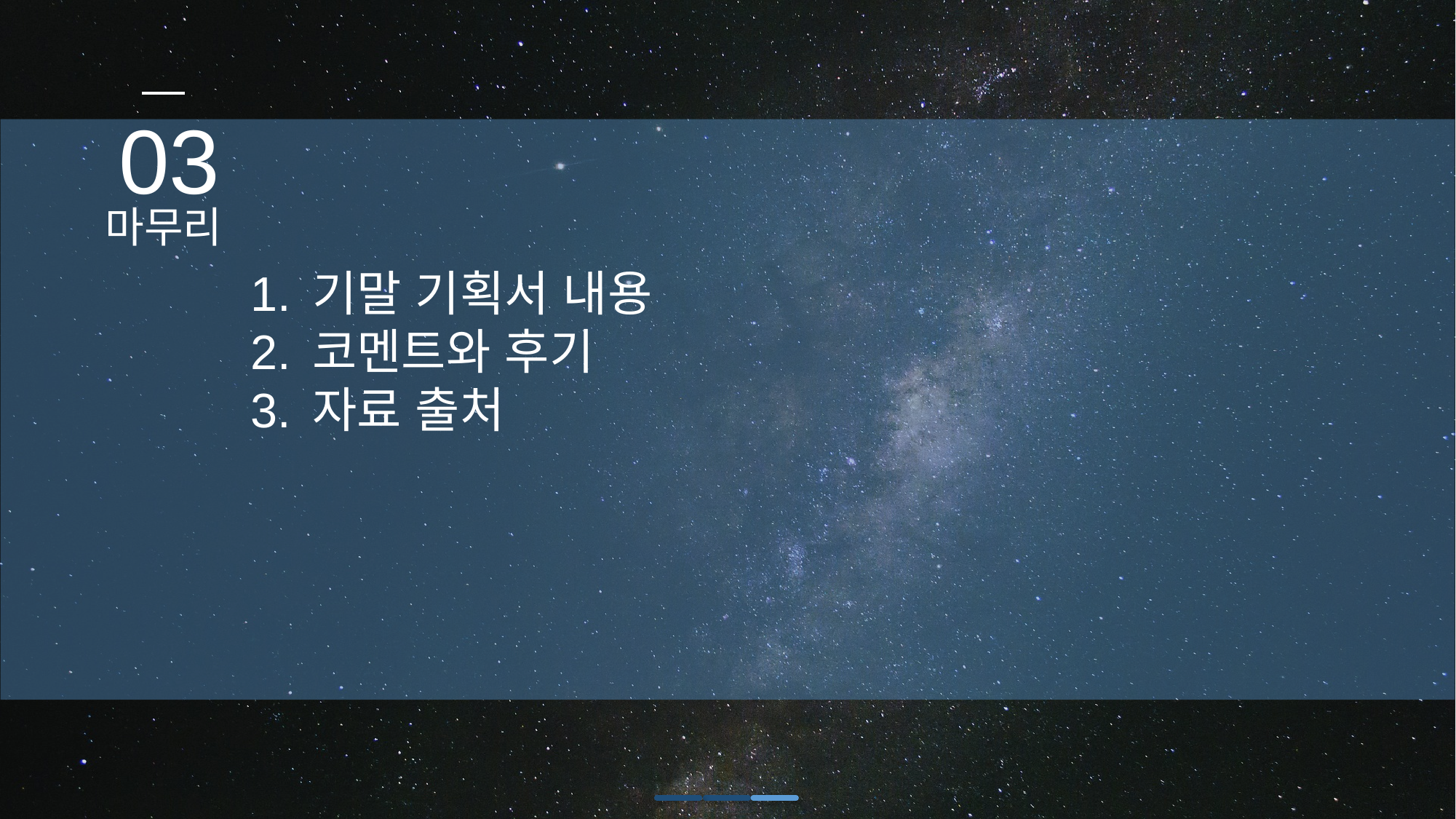

03
마무리
기말 기획서 내용
코멘트와 후기
자료 출처